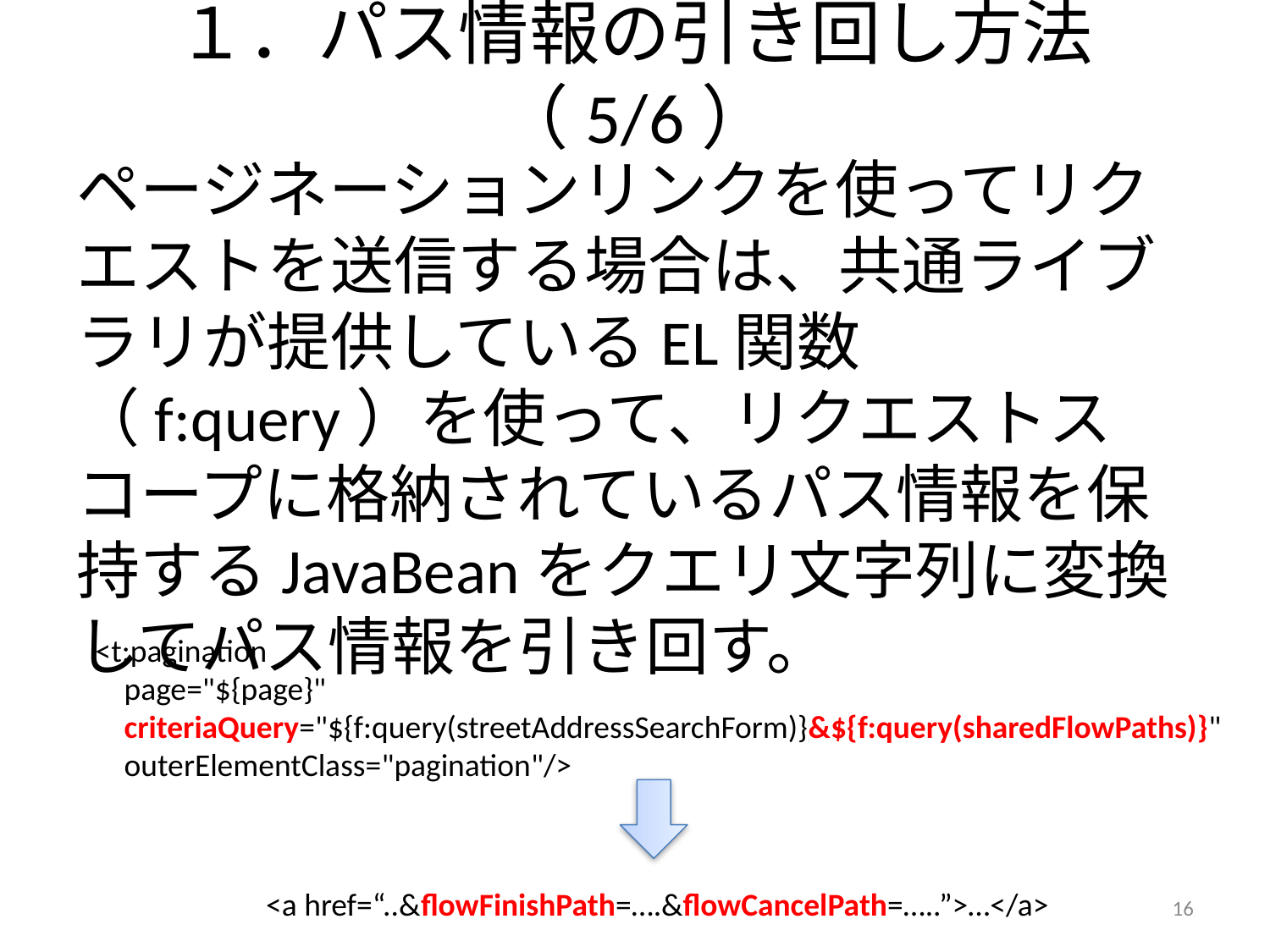

# １．パス情報の引き回し方法（5/6）
ページネーションリンクを使ってリクエストを送信する場合は、共通ライブラリが提供しているEL関数（f:query）を使って、リクエストスコープに格納されているパス情報を保持するJavaBeanをクエリ文字列に変換してパス情報を引き回す。
<t:pagination
    page="${page}"
    criteriaQuery="${f:query(streetAddressSearchForm)}&${f:query(sharedFlowPaths)}"
    outerElementClass="pagination"/>

<a href=“..&flowFinishPath=….&flowCancelPath=…..”>…</a>
16